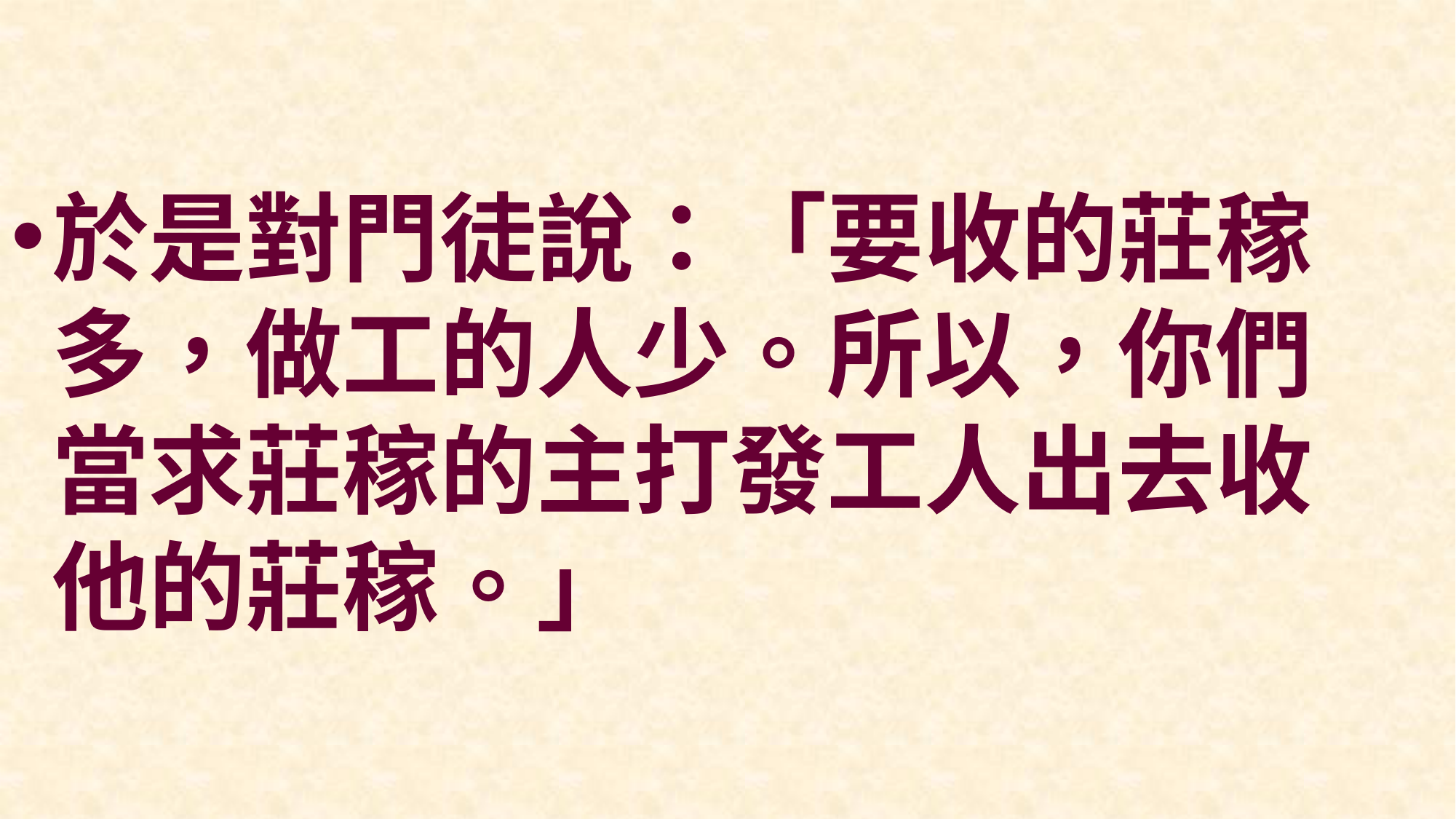

於是對門徒說：「要收的莊稼多，做工的人少。所以，你們當求莊稼的主打發工人出去收他的莊稼。」